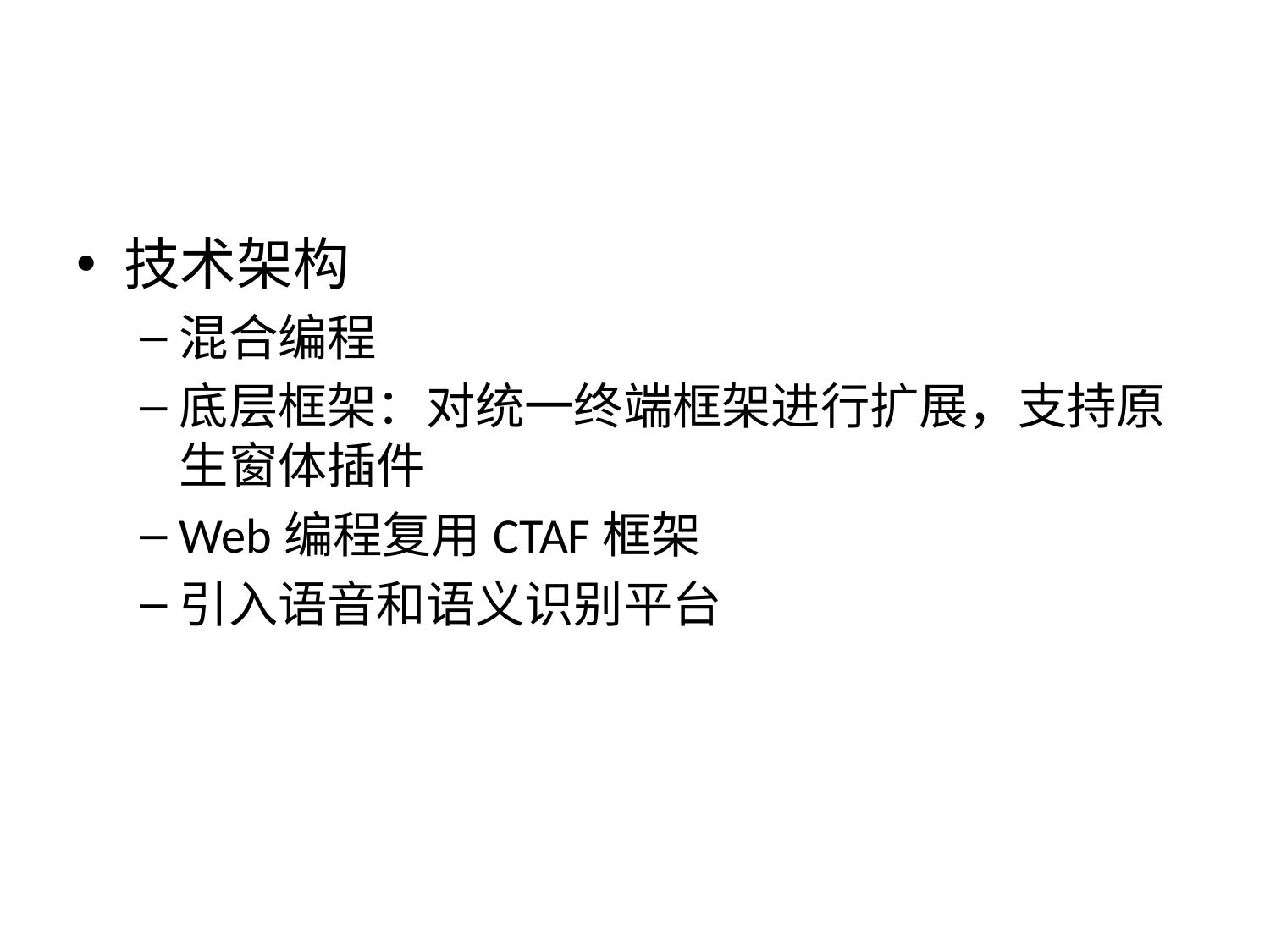

#
技术架构
混合编程
底层框架：对统一终端框架进行扩展，支持原生窗体插件
Web编程复用CTAF框架
引入语音和语义识别平台